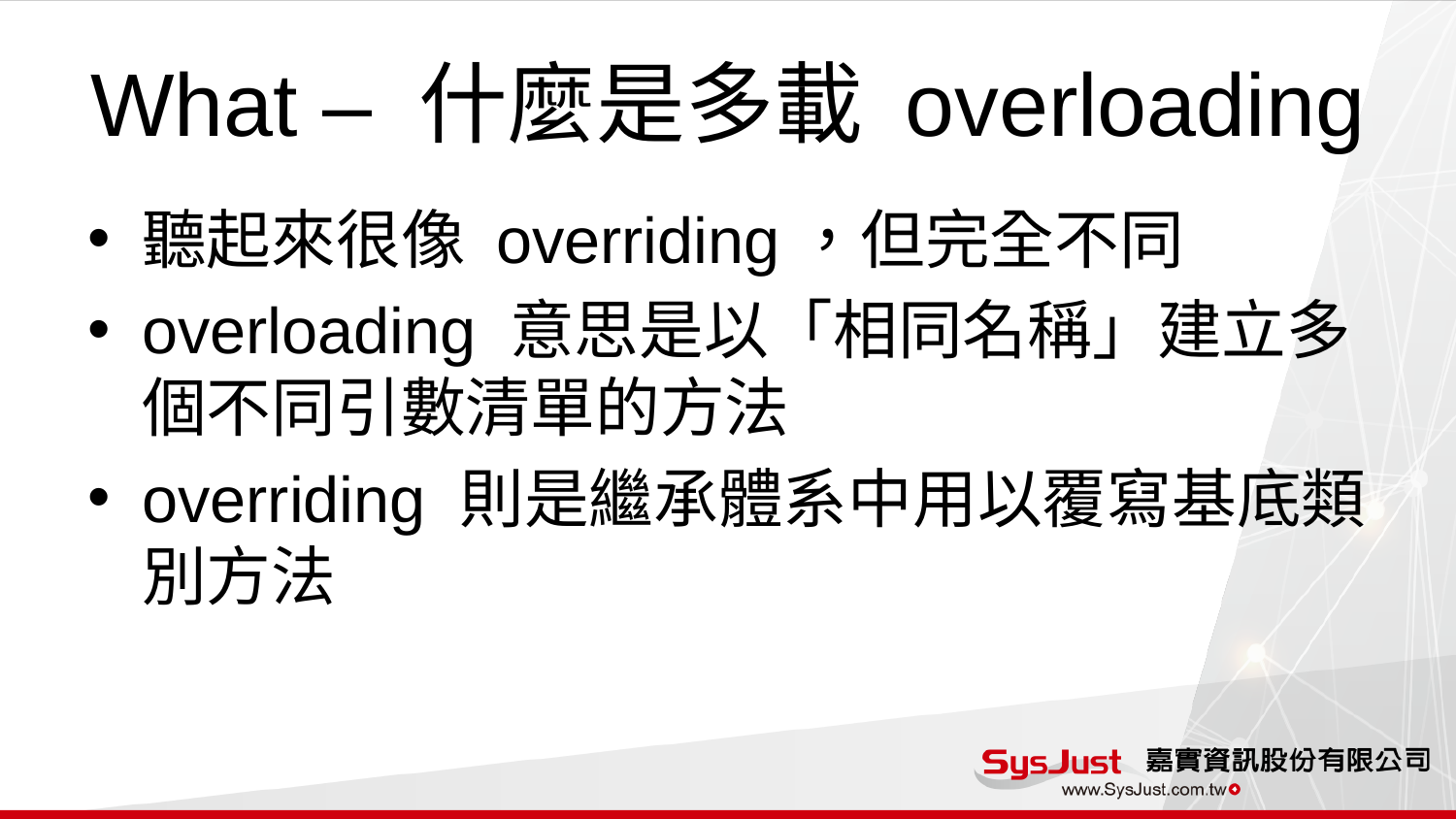

# What – 什麼是多載 overloading
聽起來很像 overriding，但完全不同
overloading 意思是以「相同名稱」建立多個不同引數清單的方法
overriding 則是繼承體系中用以覆寫基底類別方法